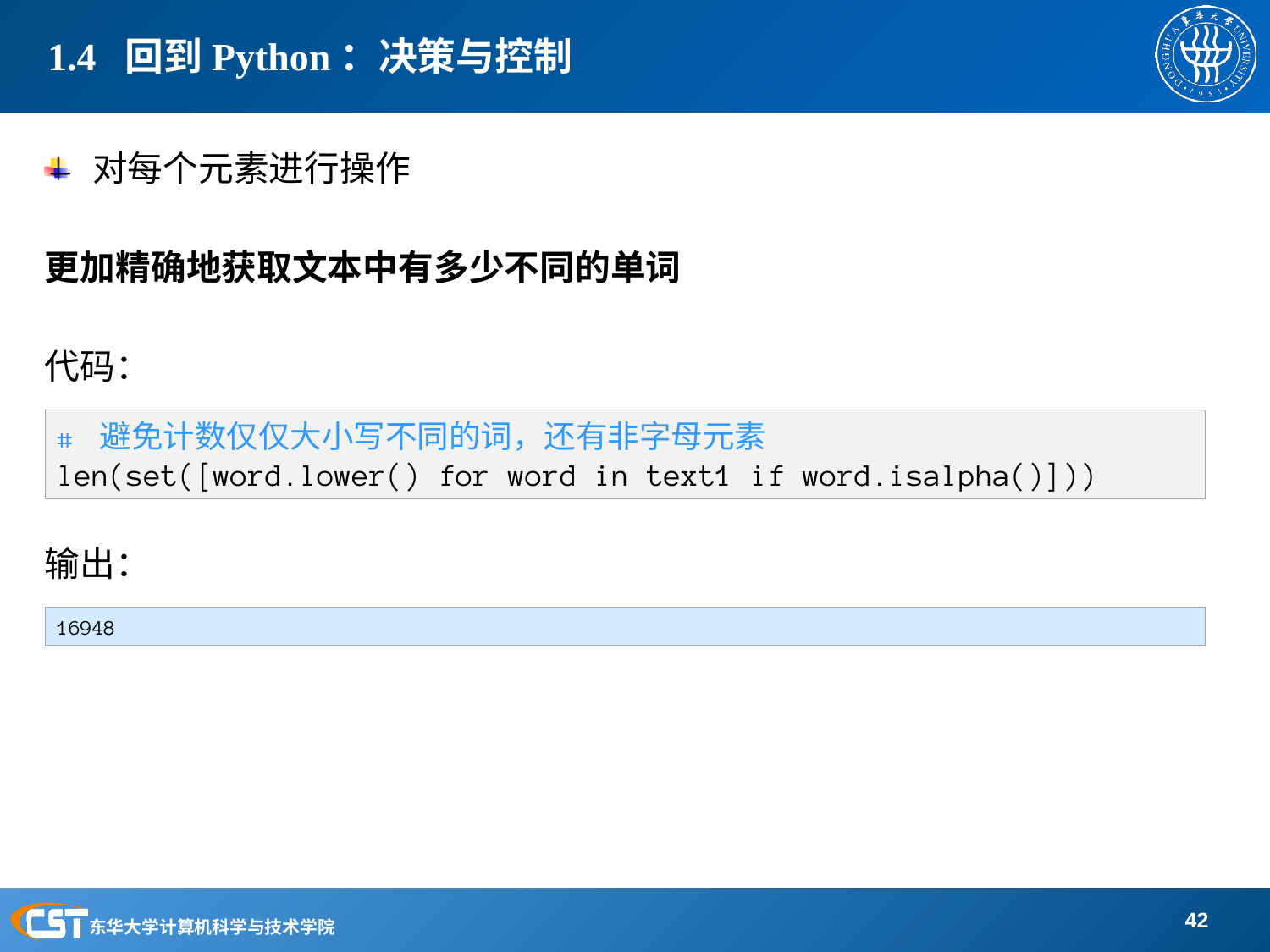

# 1.4  回到Python：决策与控制
对每个元素进行操作

更加精确地获取文本中有多少不同的单词

代码：

输出：

# 避免计数仅仅大小写不同的词，还有非字母元素
len(set([word.lower() for word in text1 if word.isalpha()]))
16948